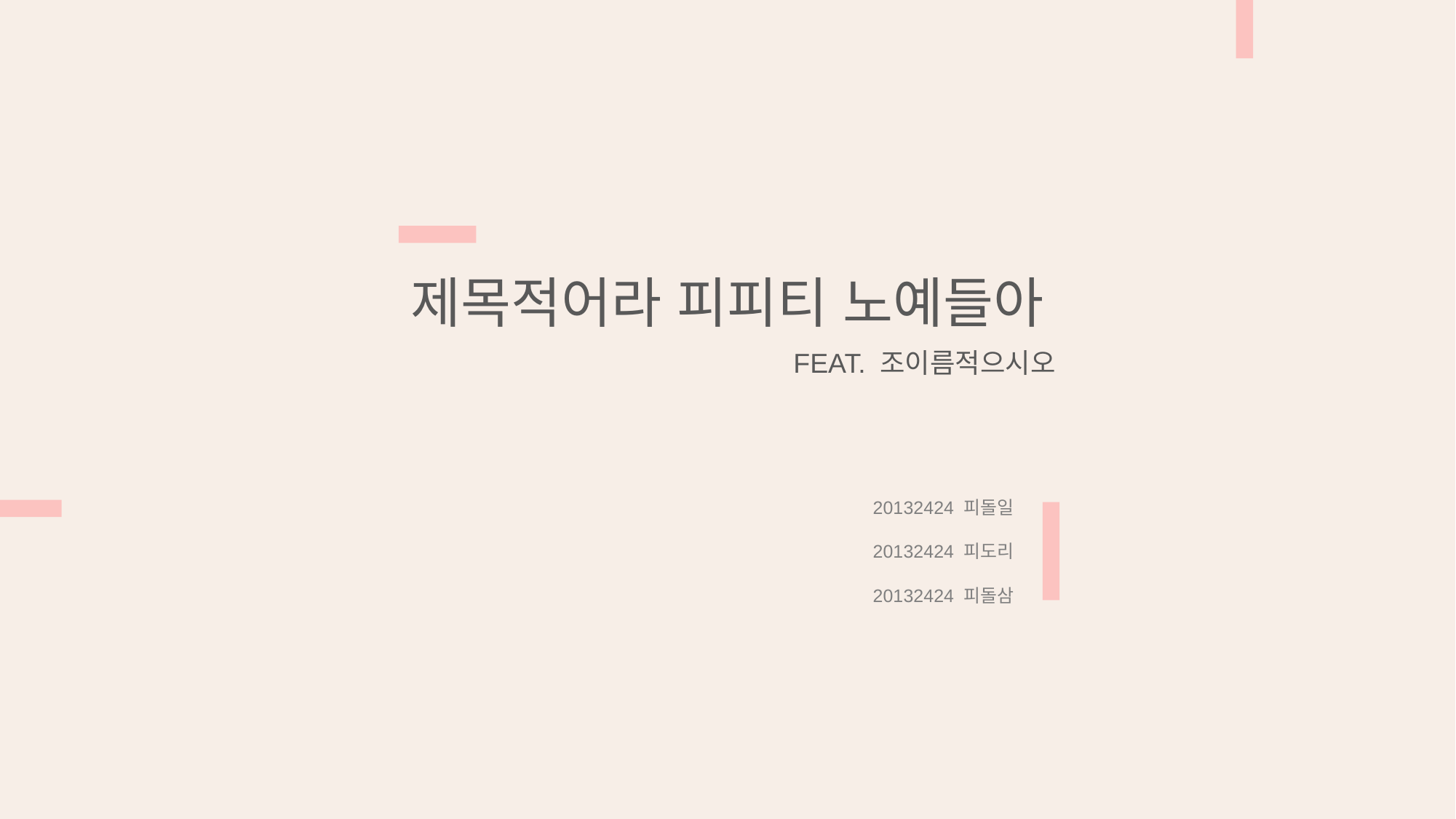

제목적어라 피피티 노예들아
FEAT. 조이름적으시오
20132424 피돌일
20132424 피도리
20132424 피돌삼